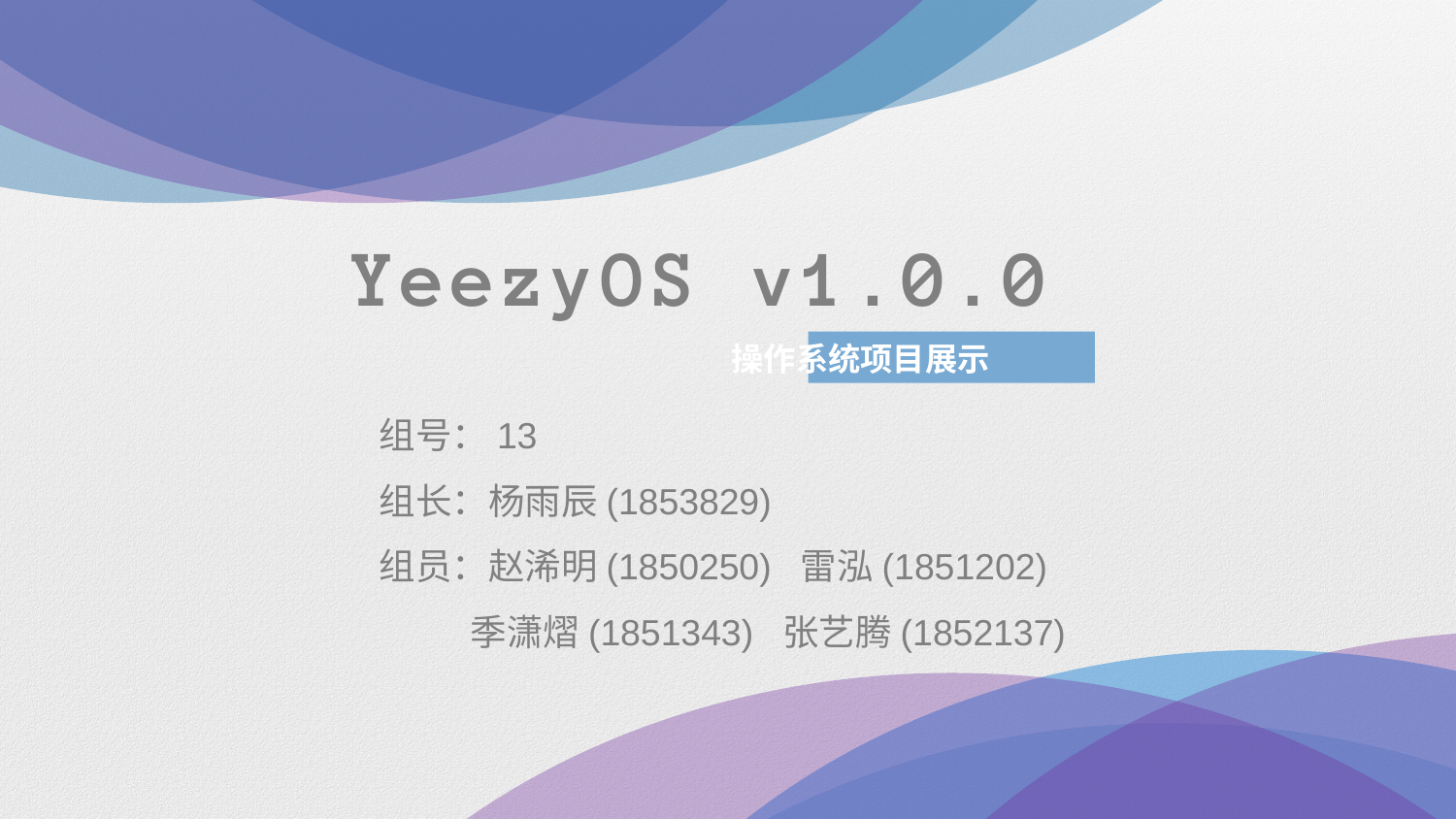

YeezyOS v1.0.0

                                        操作系统项目展示
组号：13
组长：杨雨辰(1853829)
组员：赵浠明(1850250)  雷泓(1851202)
          季潇熠(1851343)  张艺腾(1852137)